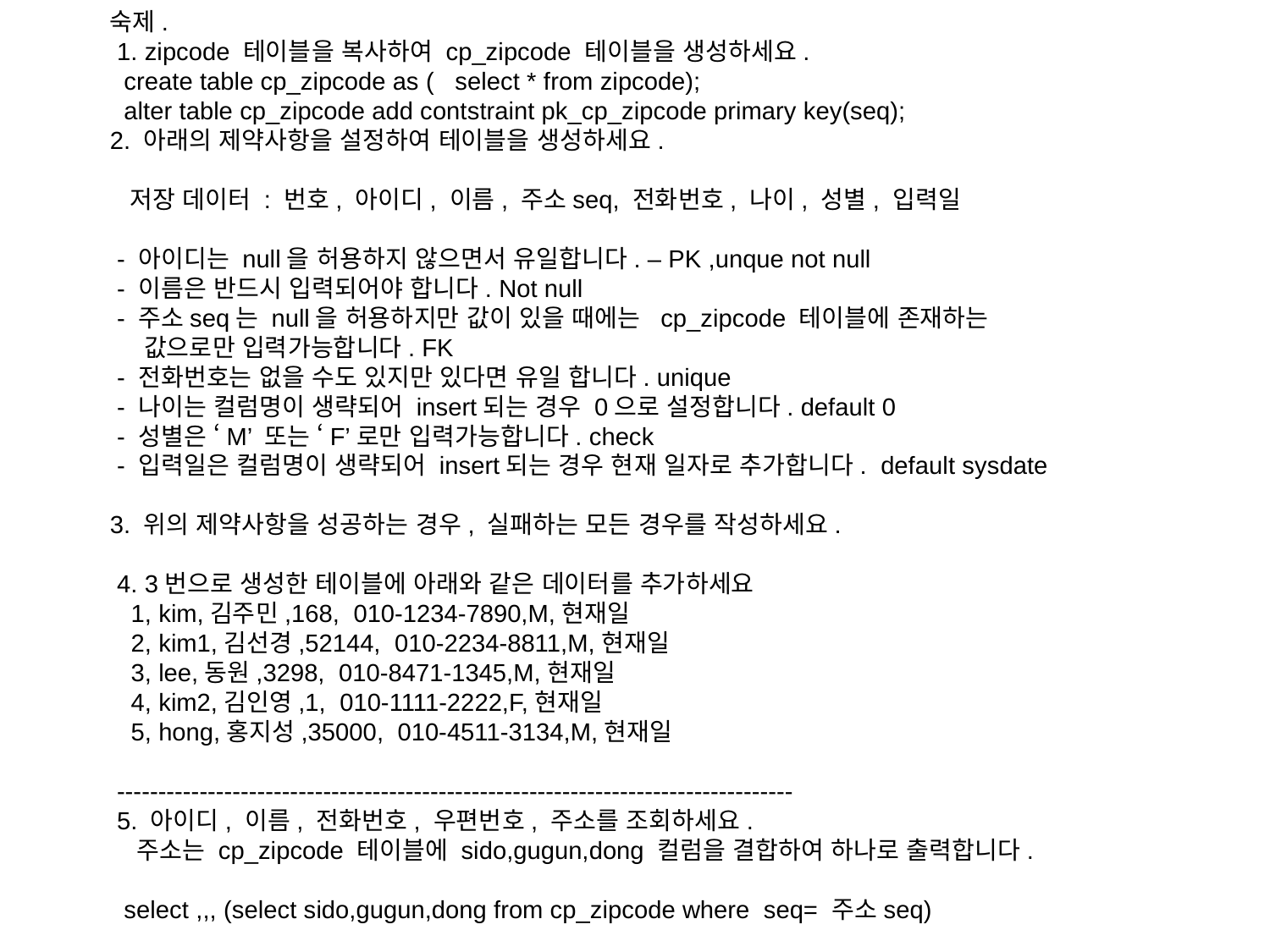

숙제.
 1. zipcode 테이블을 복사하여 cp_zipcode 테이블을 생성하세요.
  create table cp_zipcode as (   select * from zipcode);
  alter table cp_zipcode add contstraint pk_cp_zipcode primary key(seq);
2. 아래의 제약사항을 설정하여 테이블을 생성하세요.

  저장 데이터 : 번호, 아이디, 이름, 주소seq, 전화번호, 나이, 성별, 입력일

 - 아이디는 null을 허용하지 않으면서 유일합니다. – PK ,unque not null
 - 이름은 반드시 입력되어야 합니다. Not null
 - 주소seq는 null을 허용하지만 값이 있을 때에는  cp_zipcode 테이블에 존재하는
    값으로만 입력가능합니다. FK
 - 전화번호는 없을 수도 있지만 있다면 유일 합니다. unique
 - 나이는 컬럼명이 생략되어 insert되는 경우 0으로 설정합니다. default 0
 - 성별은 ‘M’ 또는 ‘F’로만 입력가능합니다. check
 - 입력일은 컬럼명이 생략되어 insert되는 경우 현재 일자로 추가합니다.  default sysdate

3. 위의 제약사항을 성공하는 경우, 실패하는 모든 경우를 작성하세요.

 4. 3번으로 생성한 테이블에 아래와 같은 데이터를 추가하세요
   1, kim,김주민,168,  010-1234-7890,M,현재일
   2, kim1,김선경,52144,  010-2234-8811,M,현재일
   3, lee,동원,3298,  010-8471-1345,M,현재일
   4, kim2,김인영,1,  010-1111-2222,F,현재일
   5, hong,홍지성,35000,  010-4511-3134,M,현재일

 ----------------------------------------------------------------------------------
 5. 아이디, 이름, 전화번호, 우편번호, 주소를 조회하세요.
   주소는 cp_zipcode 테이블에 sido,gugun,dong 컬럼을 결합하여 하나로 출력합니다.

  select ,,, (select sido,gugun,dong from cp_zipcode where  seq= 주소seq)